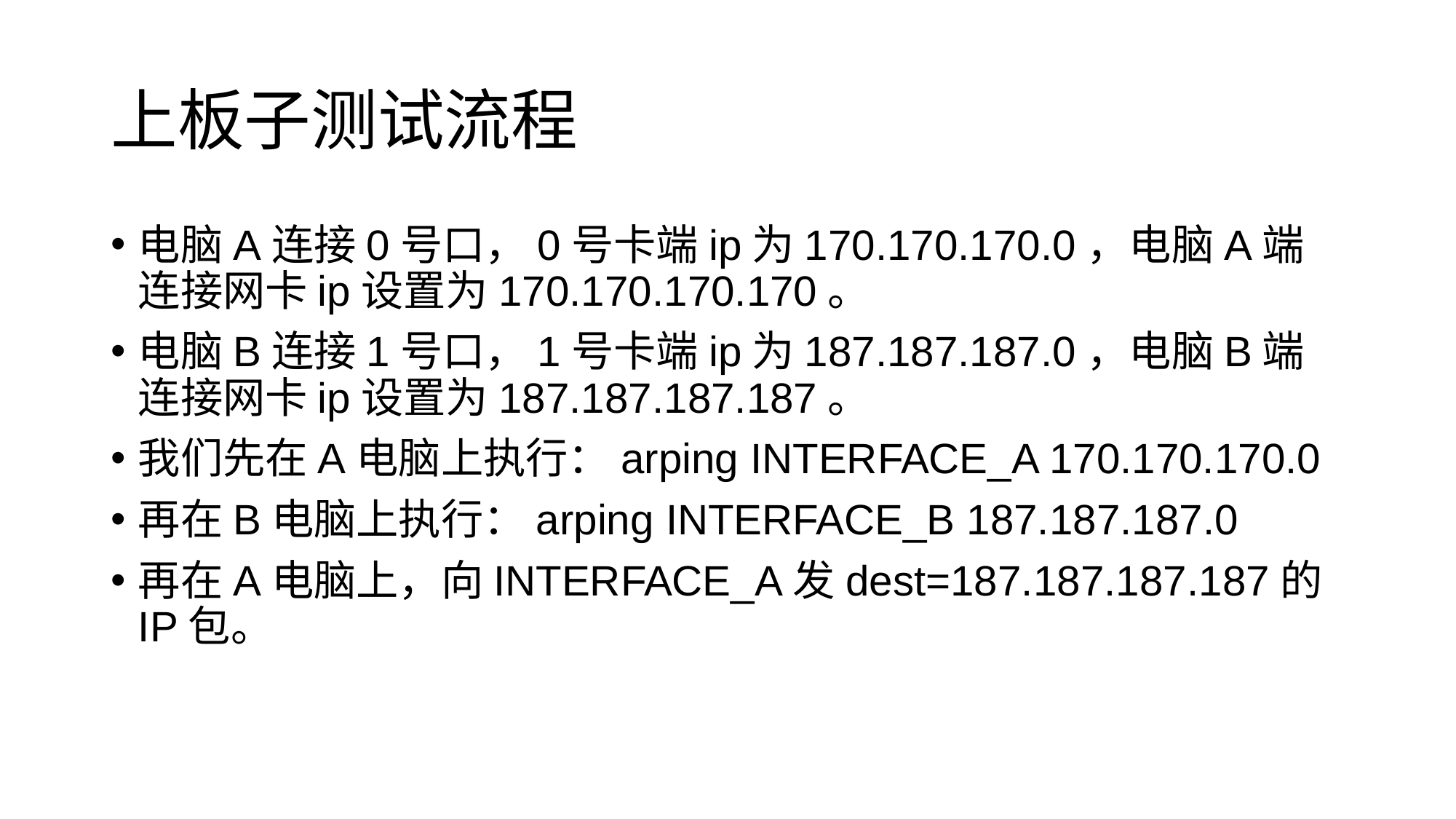

# 上板子测试流程
电脑A连接0号口，0号卡端ip为170.170.170.0，电脑A端连接网卡ip设置为170.170.170.170。
电脑B连接1号口，1号卡端ip为187.187.187.0，电脑B端连接网卡ip设置为187.187.187.187。
我们先在A电脑上执行：arping INTERFACE_A 170.170.170.0
再在B电脑上执行：arping INTERFACE_B 187.187.187.0
再在A电脑上，向INTERFACE_A发dest=187.187.187.187的IP包。